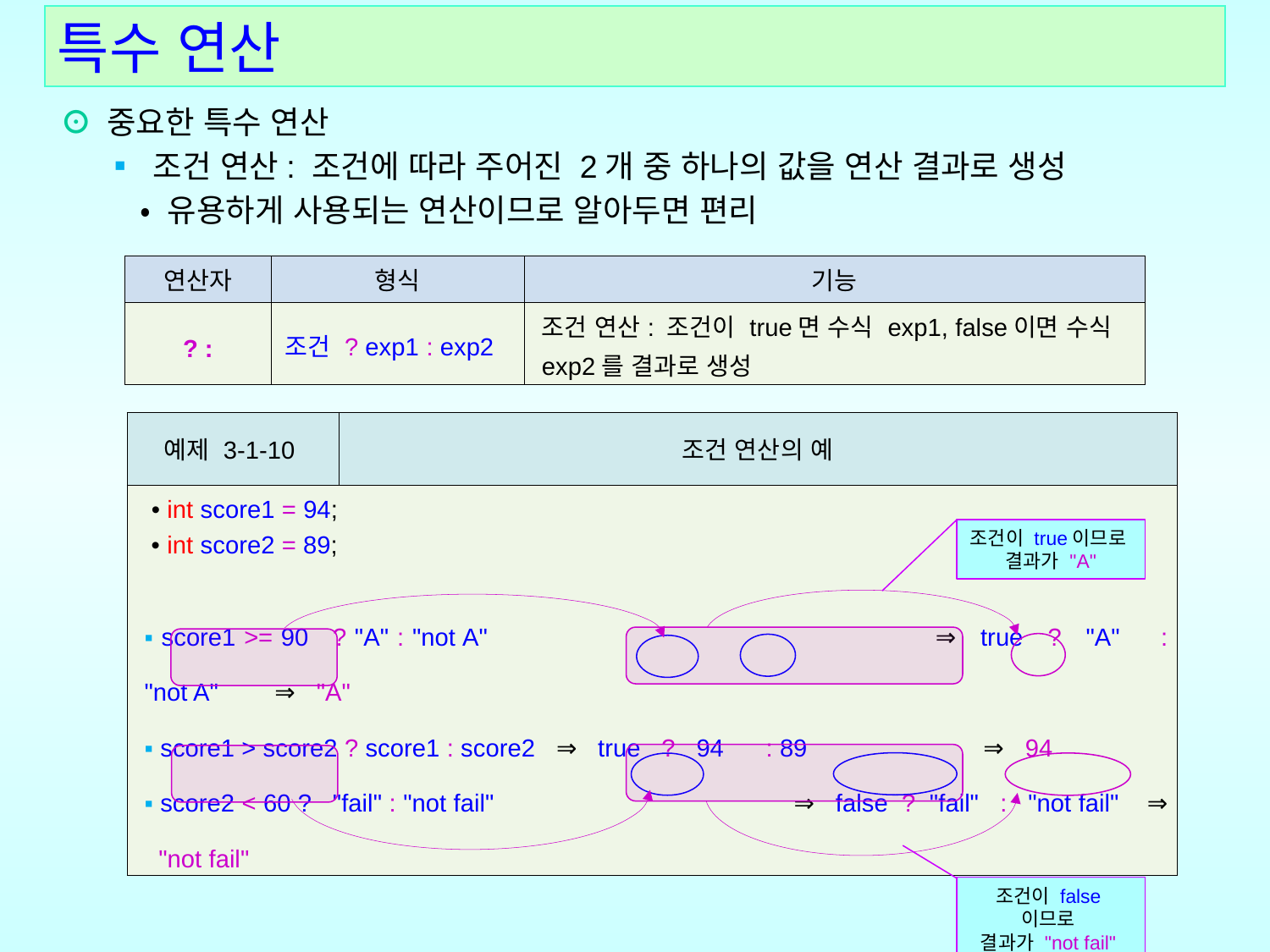

특수 연산
⊙ 중요한 특수 연산
     ▪ 조건 연산: 조건에 따라 주어진 2개 중 하나의 값을 연산 결과로 생성
         • 유용하게 사용되는 연산이므로 알아두면 편리
| 연산자 | 형식 | 기능 |
| --- | --- | --- |
| ? : | 조건 ? exp1 : exp2 | 조건 연산: 조건이 true면 수식 exp1, false이면 수식 exp2를 결과로 생성 |
| 예제 3-1-10 | 조건 연산의 예 |
| --- | --- |
| • int score1 = 94; • int score2 = 89; ▪ score1 >= 90 ? "A" : "not A" ⇒ true ? "A" : "not A" ⇒ "A" ▪ score1 > score2 ? score1 : score2 ⇒ true ? 94 : 89 ⇒ 94 ▪ score2 < 60 ? "fail" : "not fail" ⇒ false ? "fail" : "not fail" ⇒ "not fail" |  |
조건이 true이므로
결과가 "A"

조건이 false이므로
결과가 "not fail"